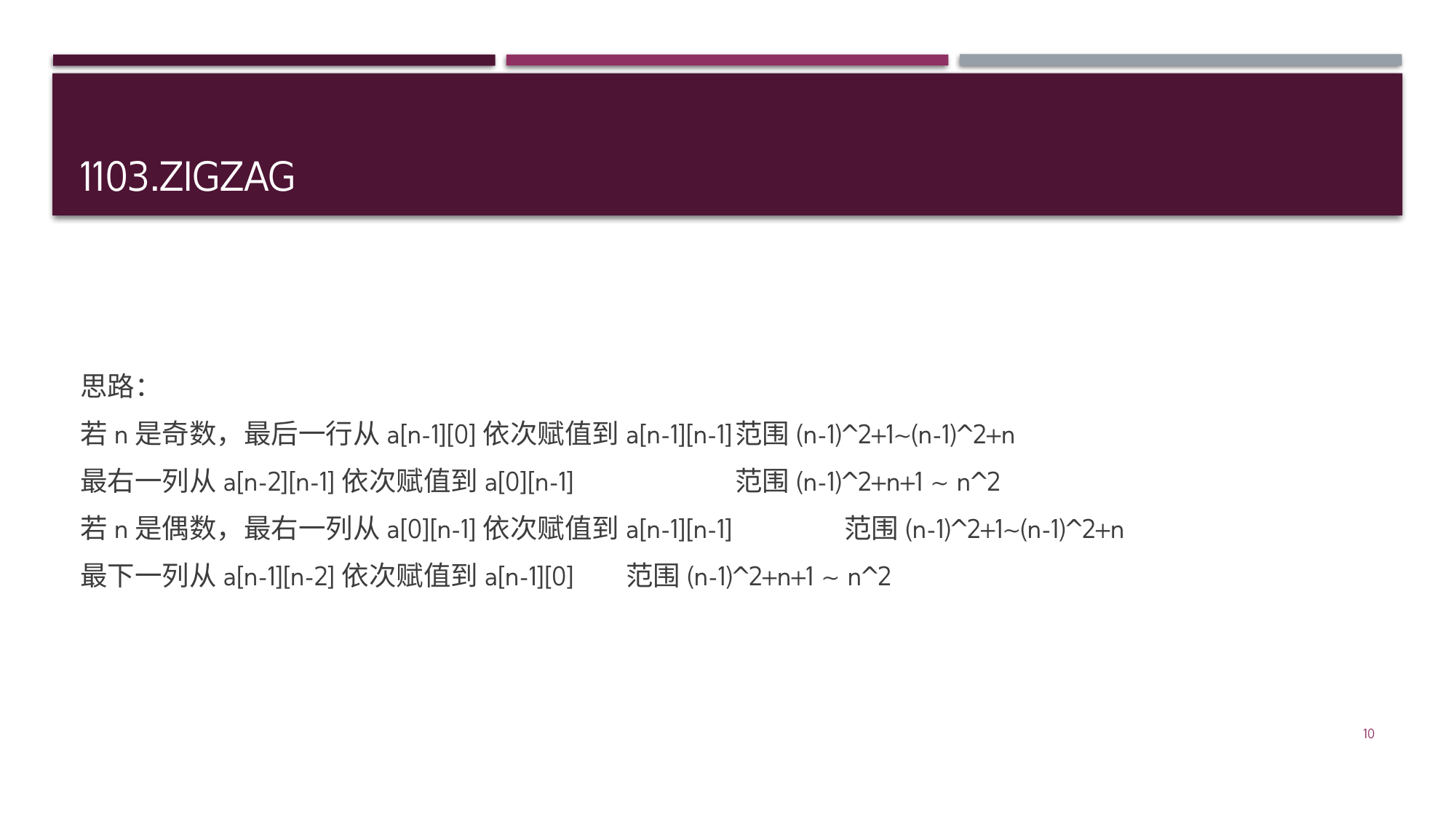

# 1103.ZigZag
思路：
若n是奇数，最后一行从a[n-1][0]依次赋值到a[n-1][n-1]	范围(n-1)^2+1~(n-1)^2+n
最右一列从a[n-2][n-1]依次赋值到a[0][n-1]		范围(n-1)^2+n+1 ~ n^2
若n是偶数，最右一列从a[0][n-1]依次赋值到a[n-1][n-1]		范围(n-1)^2+1~(n-1)^2+n
最下一列从a[n-1][n-2]依次赋值到a[n-1][0] 	范围(n-1)^2+n+1 ~ n^2
10